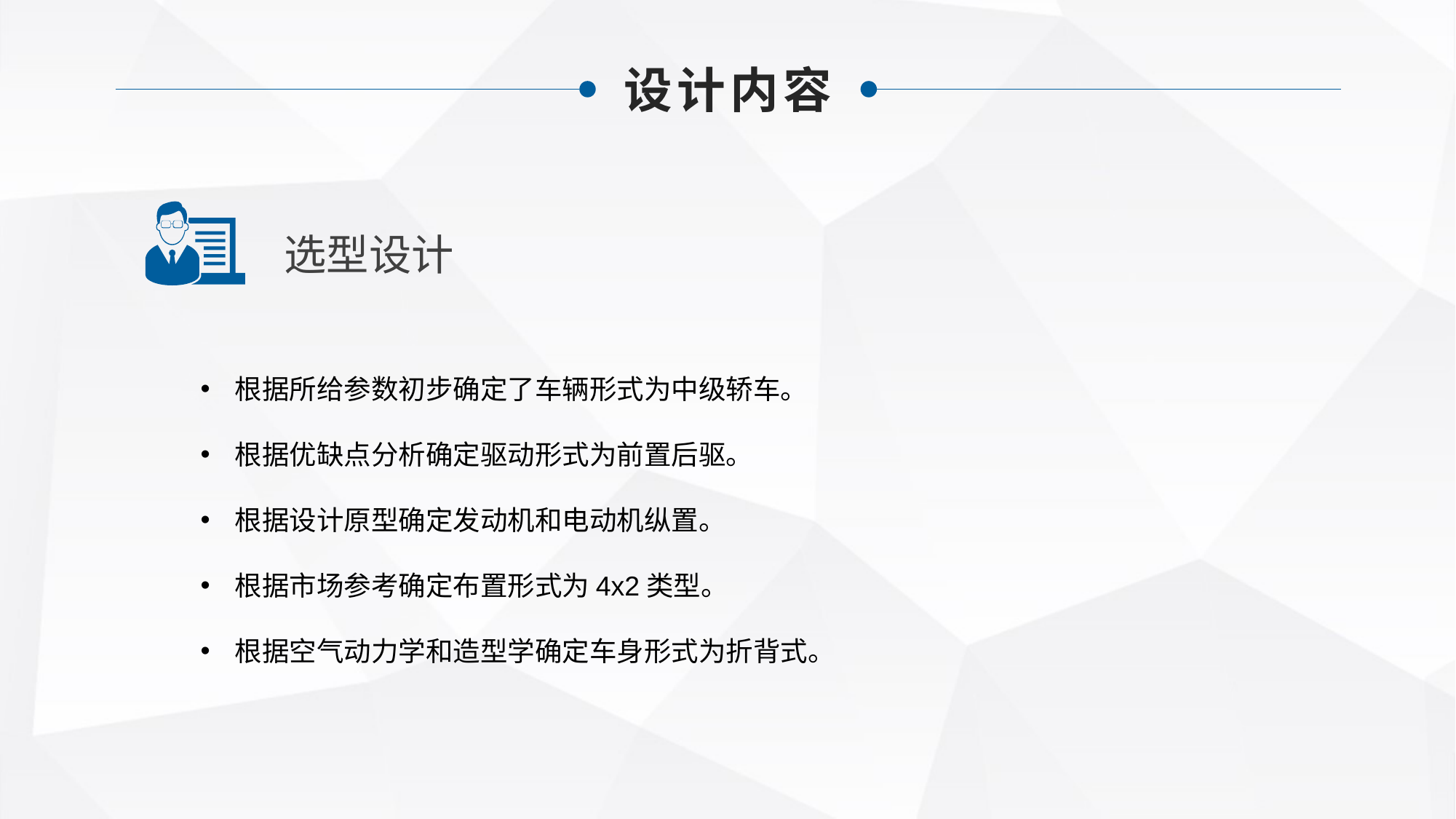

设计内容

选型设计
根据所给参数初步确定了车辆形式为中级轿车。
根据优缺点分析确定驱动形式为前置后驱。
根据设计原型确定发动机和电动机纵置。
根据市场参考确定布置形式为4x2类型。
根据空气动力学和造型学确定车身形式为折背式。